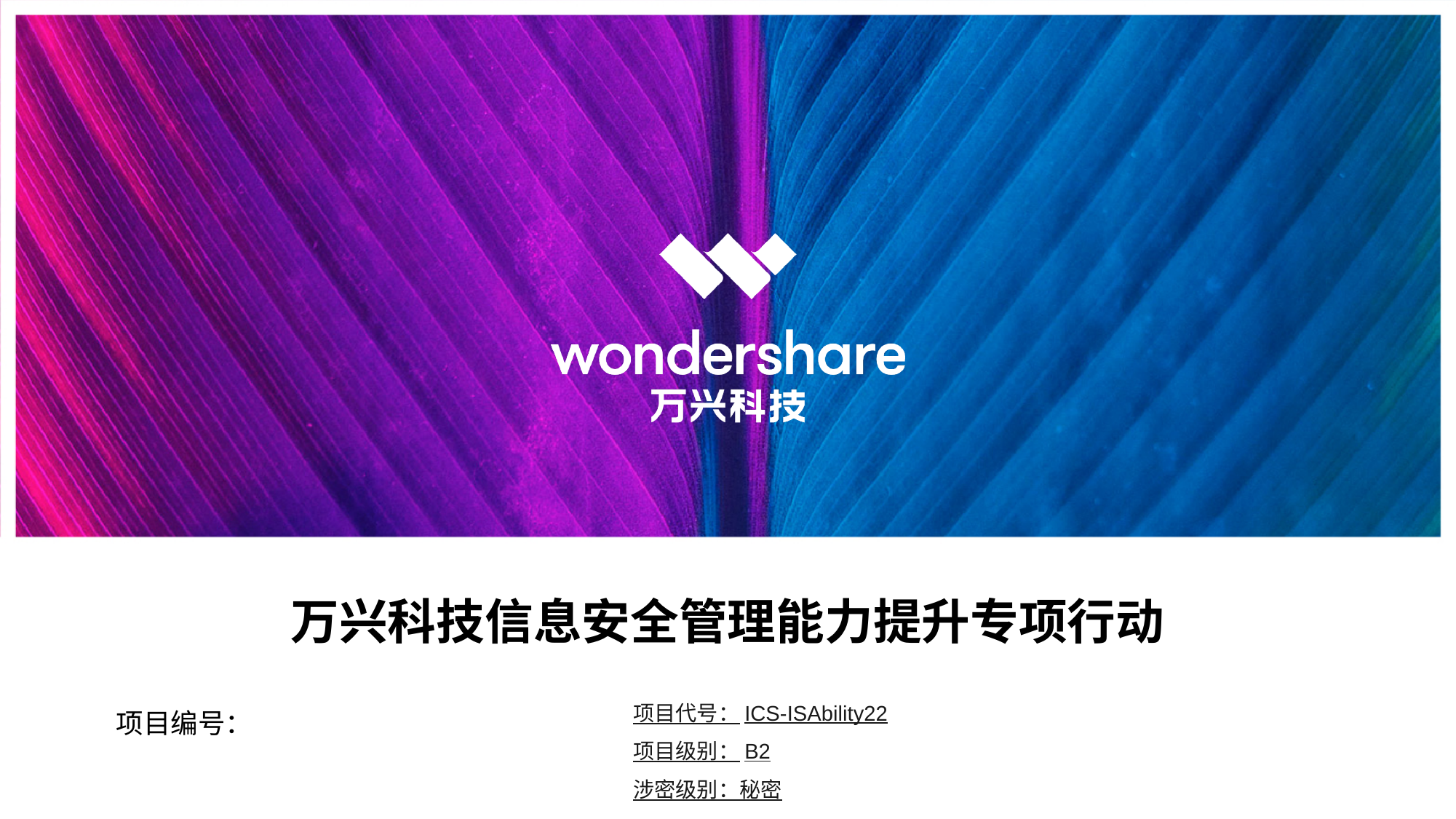

万兴科技信息安全管理能力提升专项行动
项目代号：ICS-ISAbility22
项目级别：B2
涉密级别：秘密
项目编号：